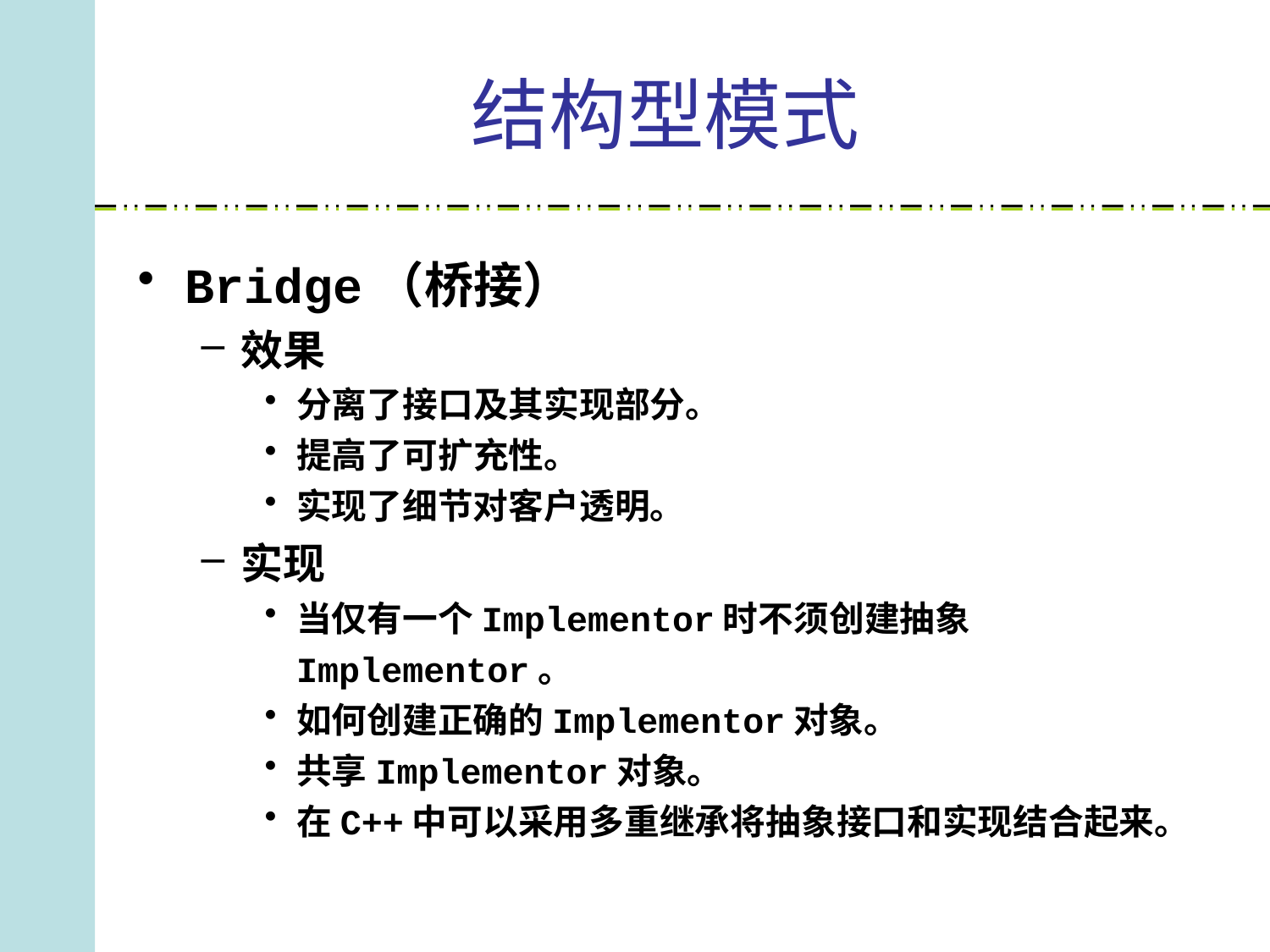

# 结构型模式
Bridge（桥接）
效果
分离了接口及其实现部分。
提高了可扩充性。
实现了细节对客户透明。
实现
当仅有一个Implementor时不须创建抽象Implementor。
如何创建正确的Implementor对象。
共享Implementor对象。
在C++中可以采用多重继承将抽象接口和实现结合起来。